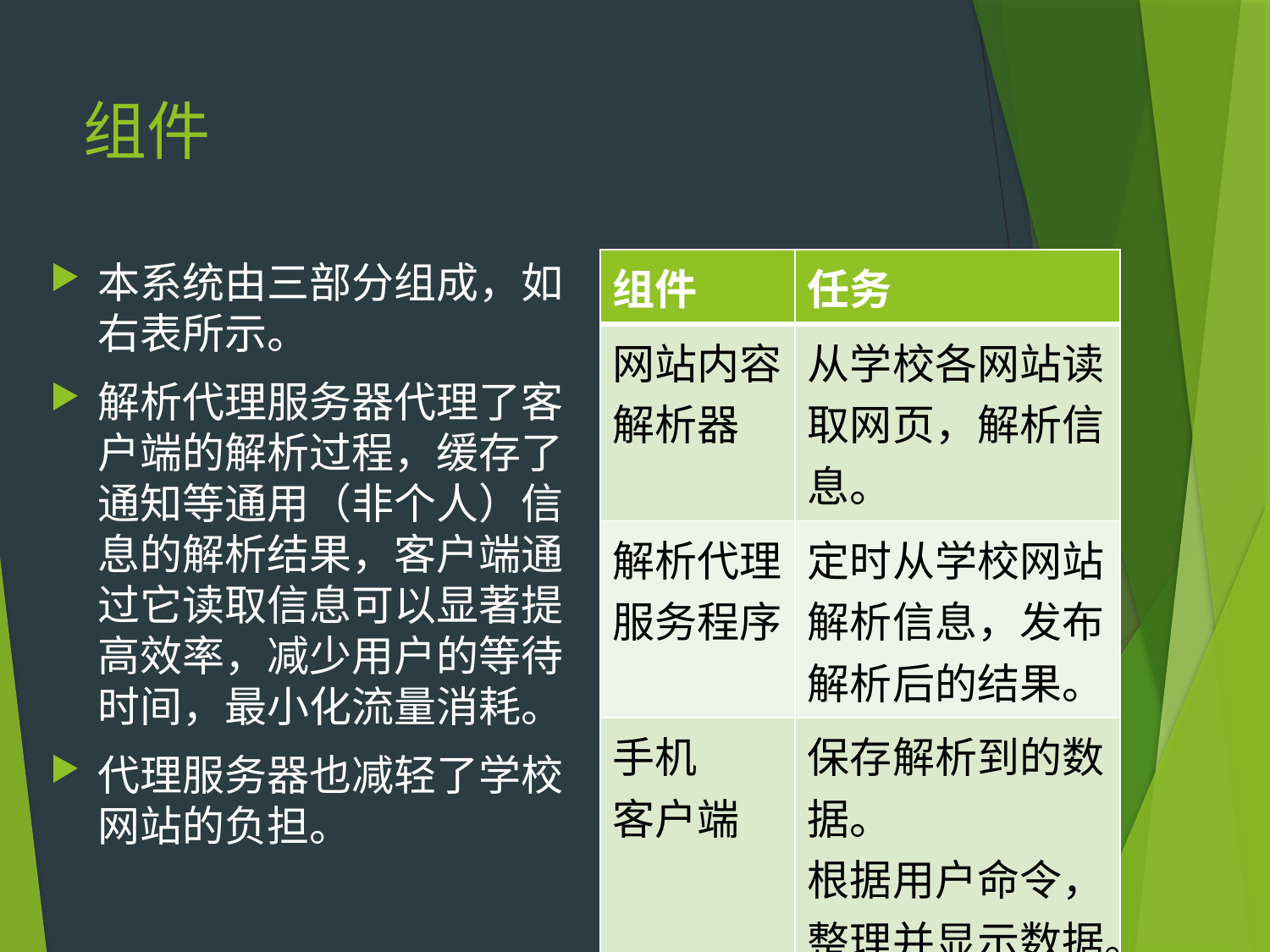

# 组件
本系统由三部分组成，如右表所示。
解析代理服务器代理了客户端的解析过程，缓存了通知等通用（非个人）信息的解析结果，客户端通过它读取信息可以显著提高效率，减少用户的等待时间，最小化流量消耗。
代理服务器也减轻了学校网站的负担。
| 组件 | 任务 |
| --- | --- |
| 网站内容解析器 | 从学校各网站读取网页，解析信息。 |
| 解析代理服务程序 | 定时从学校网站解析信息，发布解析后的结果。 |
| 手机 客户端 | 保存解析到的数据。 根据用户命令，整理并显示数据。 |